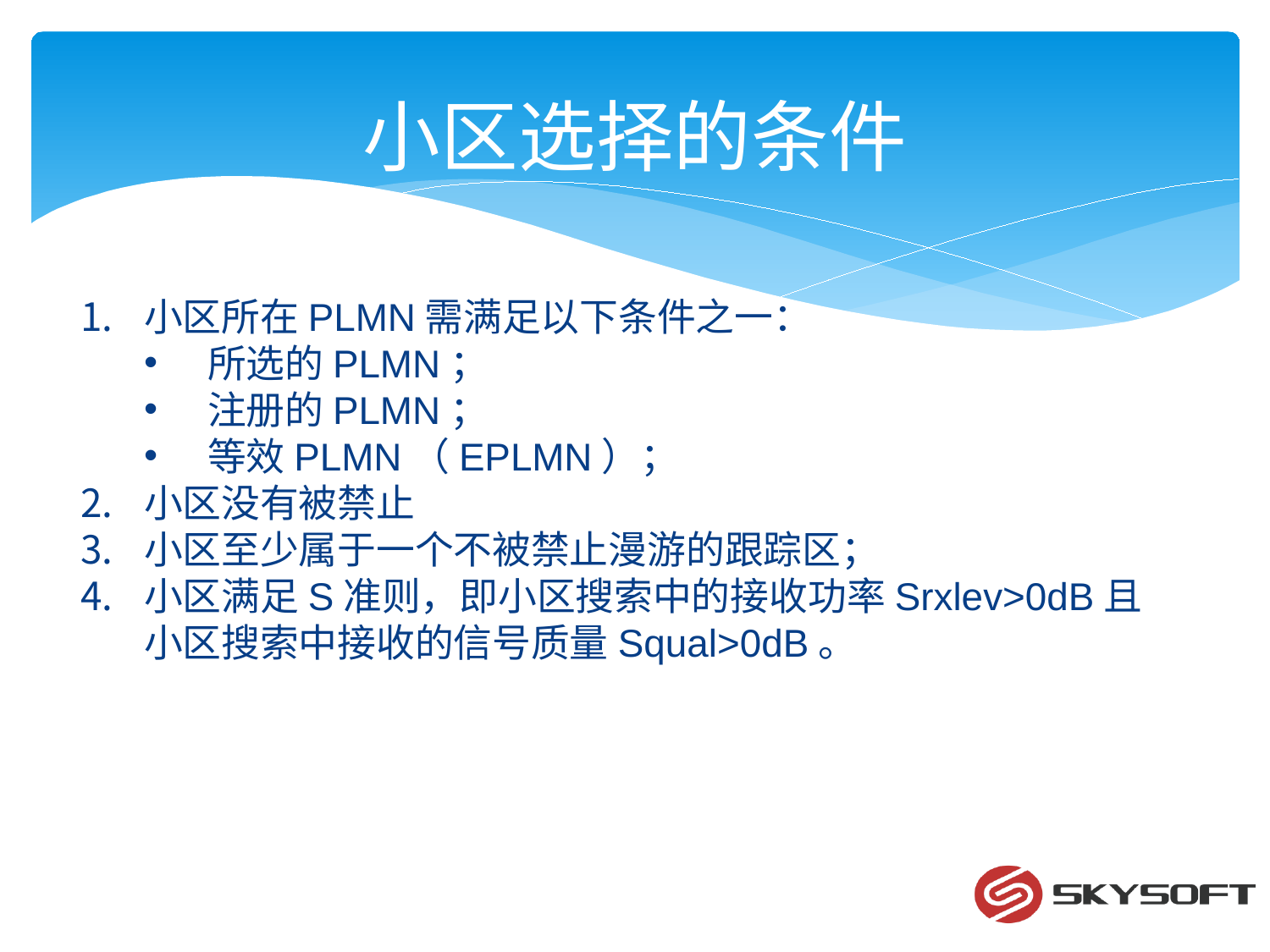

# 小区选择的条件
小区所在PLMN需满足以下条件之一：
所选的PLMN；
注册的PLMN；
等效PLMN（EPLMN）；
小区没有被禁止
小区至少属于一个不被禁止漫游的跟踪区；
小区满足S准则，即小区搜索中的接收功率Srxlev>0dB且小区搜索中接收的信号质量Squal>0dB。